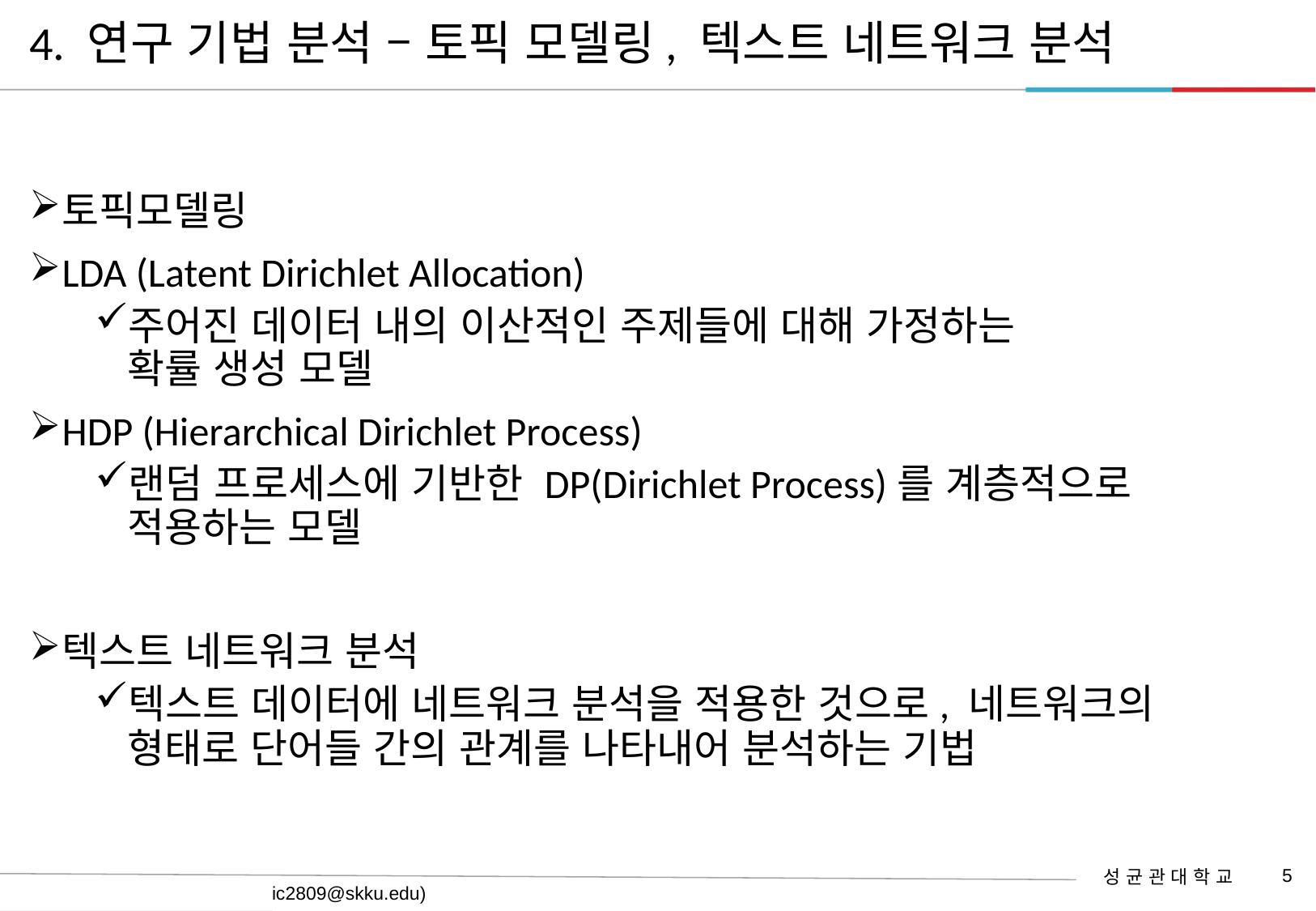

# 4. 연구 기법 분석 – 토픽 모델링, 텍스트 네트워크 분석

토픽모델링
LDA (Latent Dirichlet Allocation)
주어진 데이터 내의 이산적인 주제들에 대해 가정하는                    확률 생성 모델
HDP (Hierarchical Dirichlet Process)
랜덤 프로세스에 기반한 DP(Dirichlet Process)를 계층적으로           적용하는 모델

텍스트 네트워크 분석
텍스트 데이터에 네트워크 분석을 적용한 것으로, 네트워크의      형태로 단어들 간의 관계를 나타내어 분석하는 기법
5